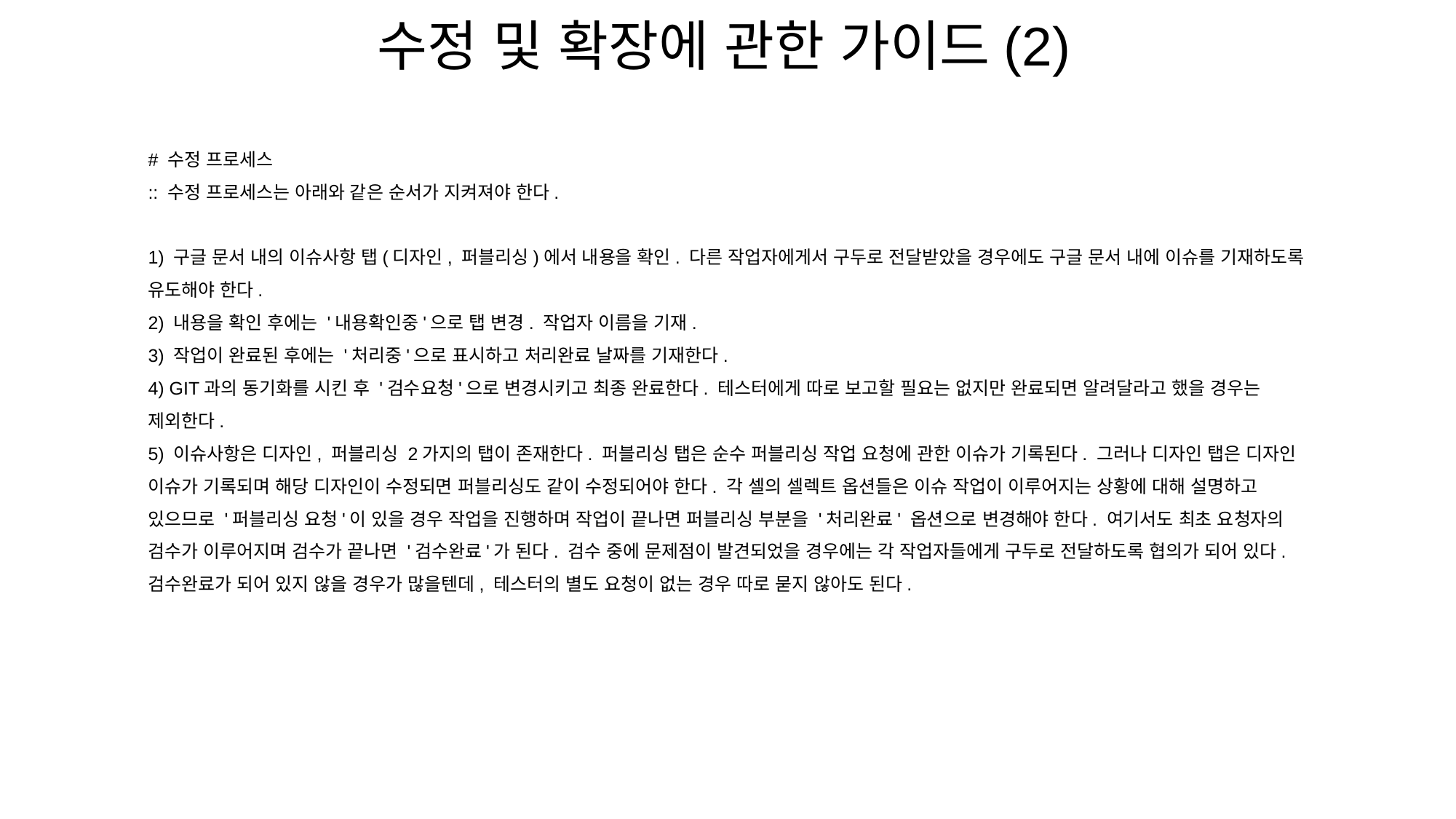

수정 및 확장에 관한 가이드(2)
# 수정 프로세스
:: 수정 프로세스는 아래와 같은 순서가 지켜져야 한다.

1) 구글 문서 내의 이슈사항 탭(디자인, 퍼블리싱)에서 내용을 확인. 다른 작업자에게서 구두로 전달받았을 경우에도 구글 문서 내에 이슈를 기재하도록 유도해야 한다.
2) 내용을 확인 후에는 '내용확인중'으로 탭 변경. 작업자 이름을 기재.
3) 작업이 완료된 후에는 '처리중'으로 표시하고 처리완료 날짜를 기재한다.
4) GIT과의 동기화를 시킨 후 '검수요청'으로 변경시키고 최종 완료한다. 테스터에게 따로 보고할 필요는 없지만 완료되면 알려달라고 했을 경우는 제외한다.
5) 이슈사항은 디자인, 퍼블리싱 2가지의 탭이 존재한다. 퍼블리싱 탭은 순수 퍼블리싱 작업 요청에 관한 이슈가 기록된다. 그러나 디자인 탭은 디자인 이슈가 기록되며 해당 디자인이 수정되면 퍼블리싱도 같이 수정되어야 한다. 각 셀의 셀렉트 옵션들은 이슈 작업이 이루어지는 상황에 대해 설명하고 있으므로 '퍼블리싱 요청'이 있을 경우 작업을 진행하며 작업이 끝나면 퍼블리싱 부분을 '처리완료' 옵션으로 변경해야 한다. 여기서도 최초 요청자의 검수가 이루어지며 검수가 끝나면 '검수완료'가 된다. 검수 중에 문제점이 발견되었을 경우에는 각 작업자들에게 구두로 전달하도록 협의가 되어 있다. 검수완료가 되어 있지 않을 경우가 많을텐데, 테스터의 별도 요청이 없는 경우 따로 묻지 않아도 된다.